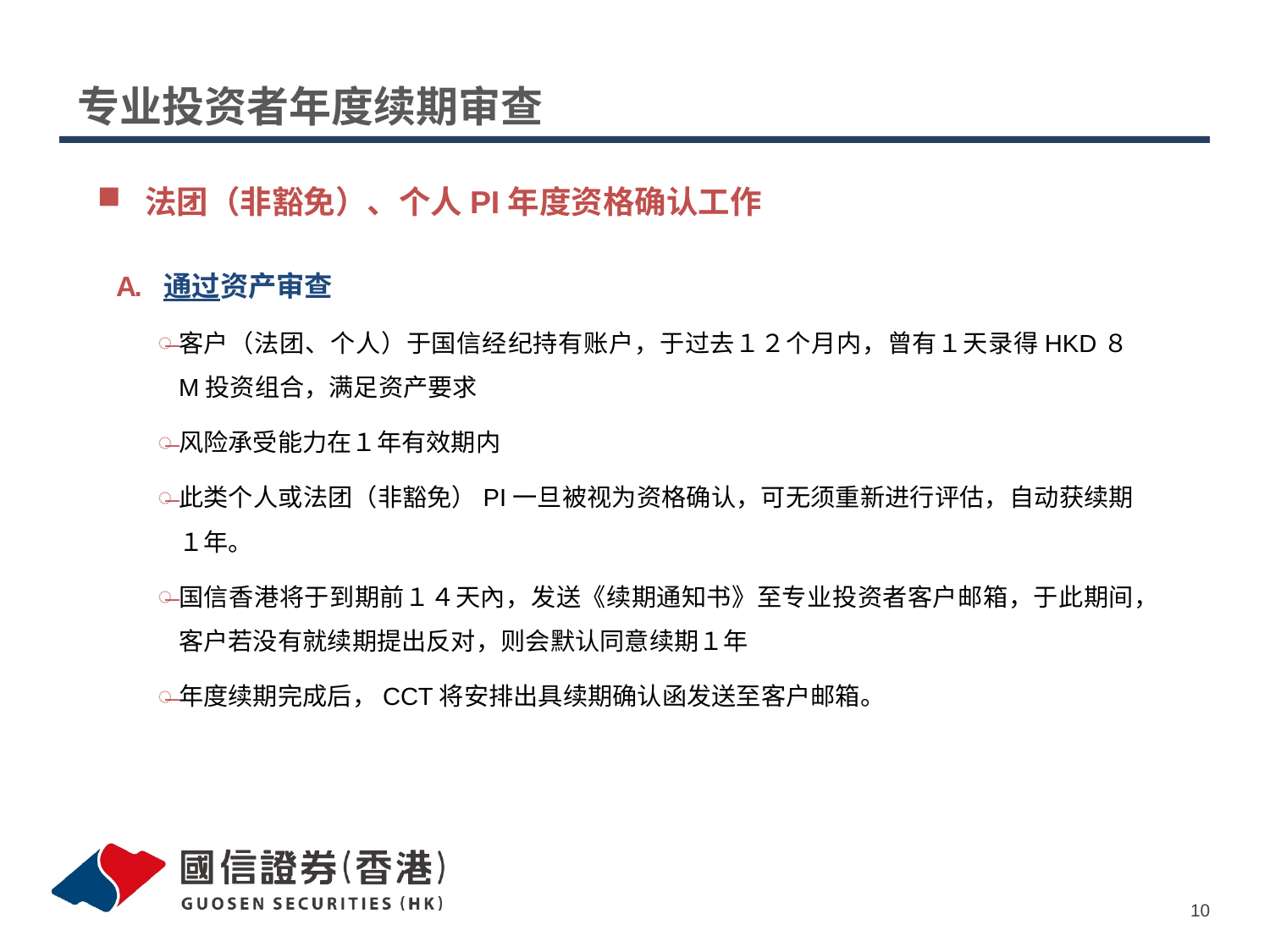

# 专业投资者年度续期审查
法团（非豁免）、个人PI年度资格确认工作
通过资产审查
客户（法团、个人）于国信经纪持有账户，于过去１２个月内，曾有１天录得HKD８M投资组合，满足资产要求
风险承受能力在１年有效期内
此类个人或法团（非豁免）PI一旦被视为资格确认，可无须重新进行评估，自动获续期１年。
国信香港将于到期前１４天內，发送《续期通知书》至专业投资者客户邮箱，于此期间，客户若没有就续期提出反对，则会默认同意续期１年
年度续期完成后，CCT将安排出具续期确认函发送至客户邮箱。